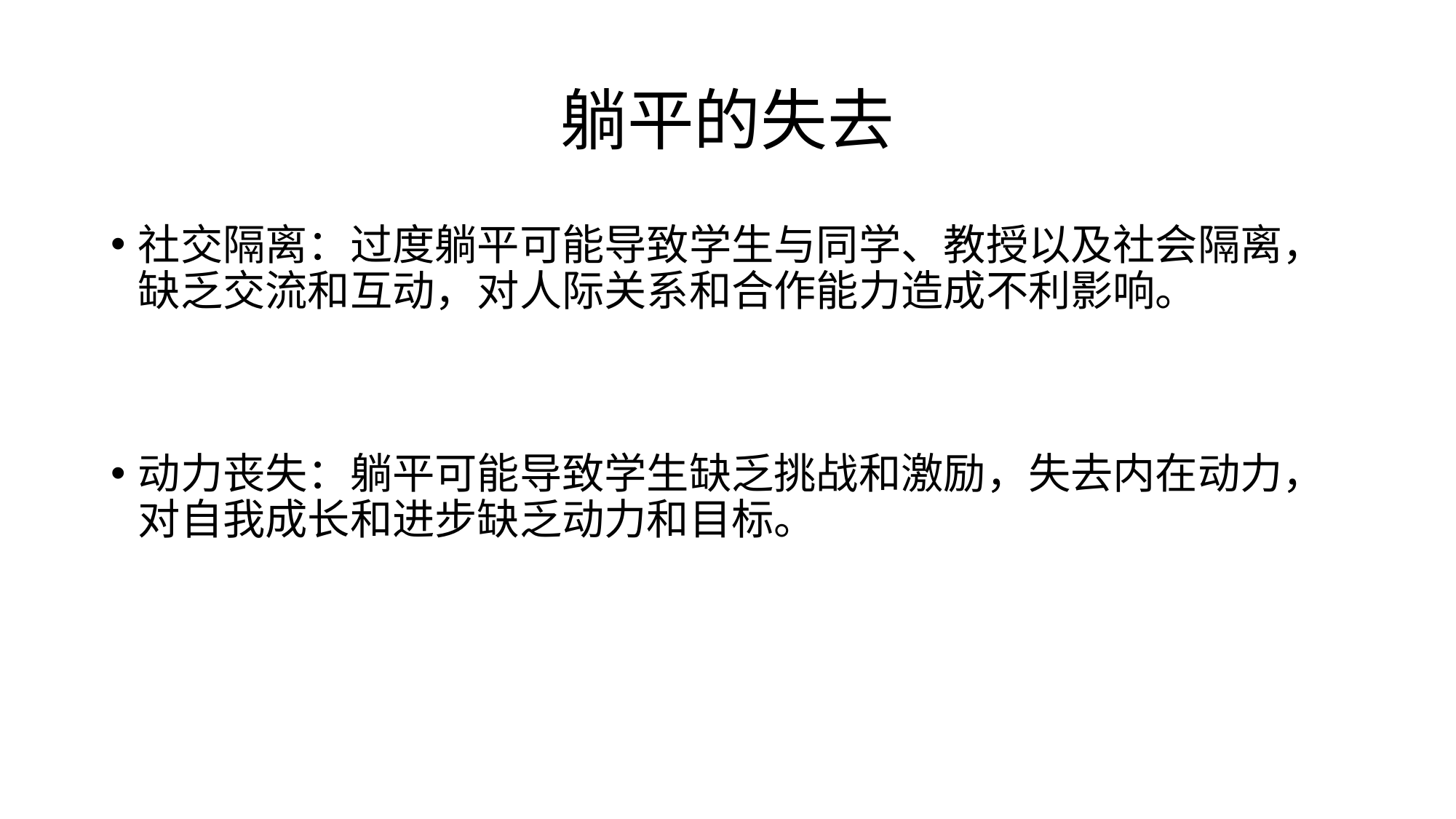

# 躺平的失去
社交隔离：过度躺平可能导致学生与同学、教授以及社会隔离，缺乏交流和互动，对人际关系和合作能力造成不利影响。

动力丧失：躺平可能导致学生缺乏挑战和激励，失去内在动力，对自我成长和进步缺乏动力和目标。